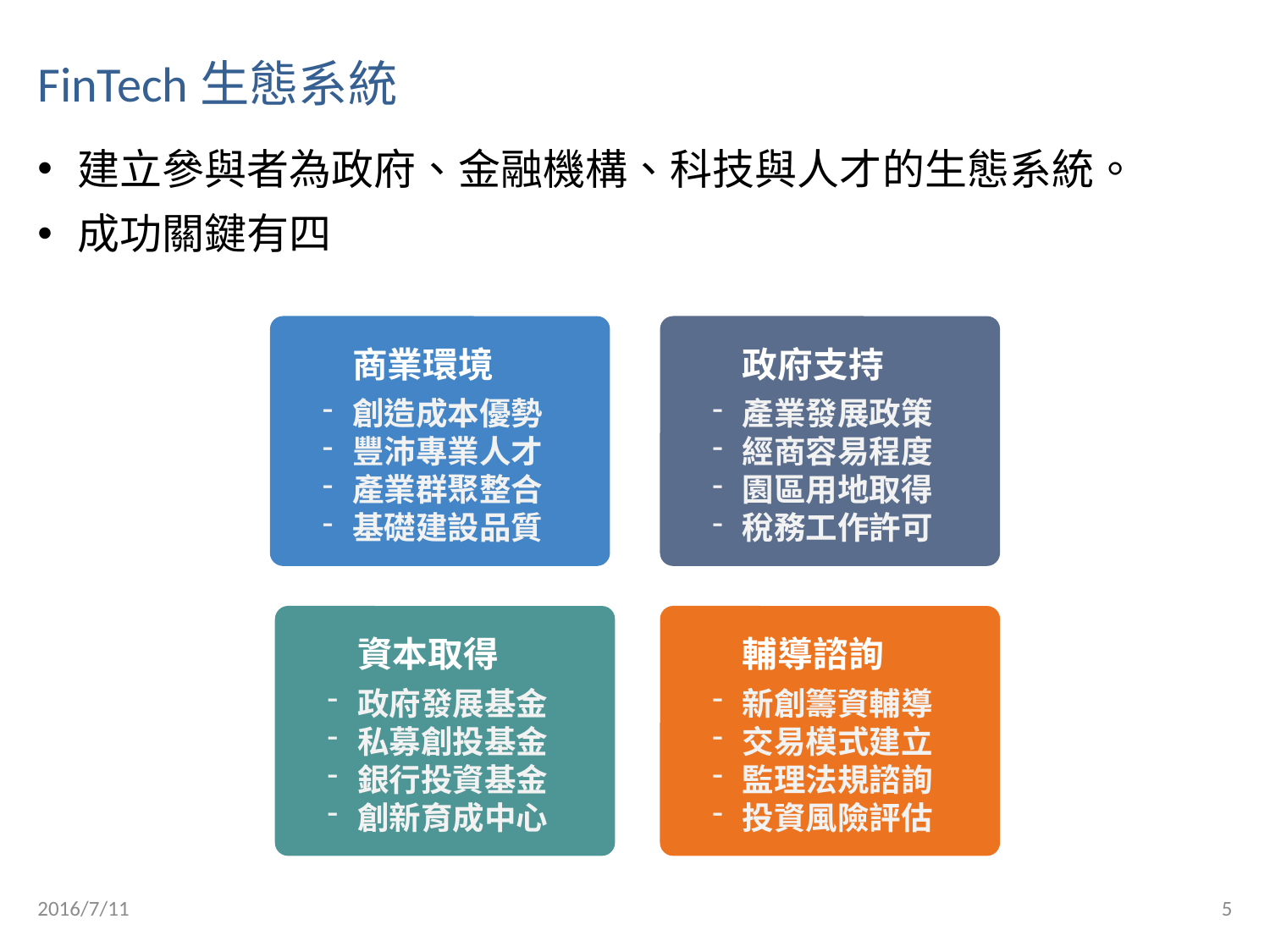

# FinTech生態系統
建立參與者為政府、金融機構、科技與人才的生態系統。
成功關鍵有四

商業環境
創造成本優勢
豐沛專業人才
產業群聚整合
基礎建設品質

政府支持
產業發展政策
經商容易程度
園區用地取得
稅務工作許可

資本取得
政府發展基金
私募創投基金
銀行投資基金
創新育成中心

輔導諮詢
新創籌資輔導
交易模式建立
監理法規諮詢
投資風險評估
2016/7/11
5